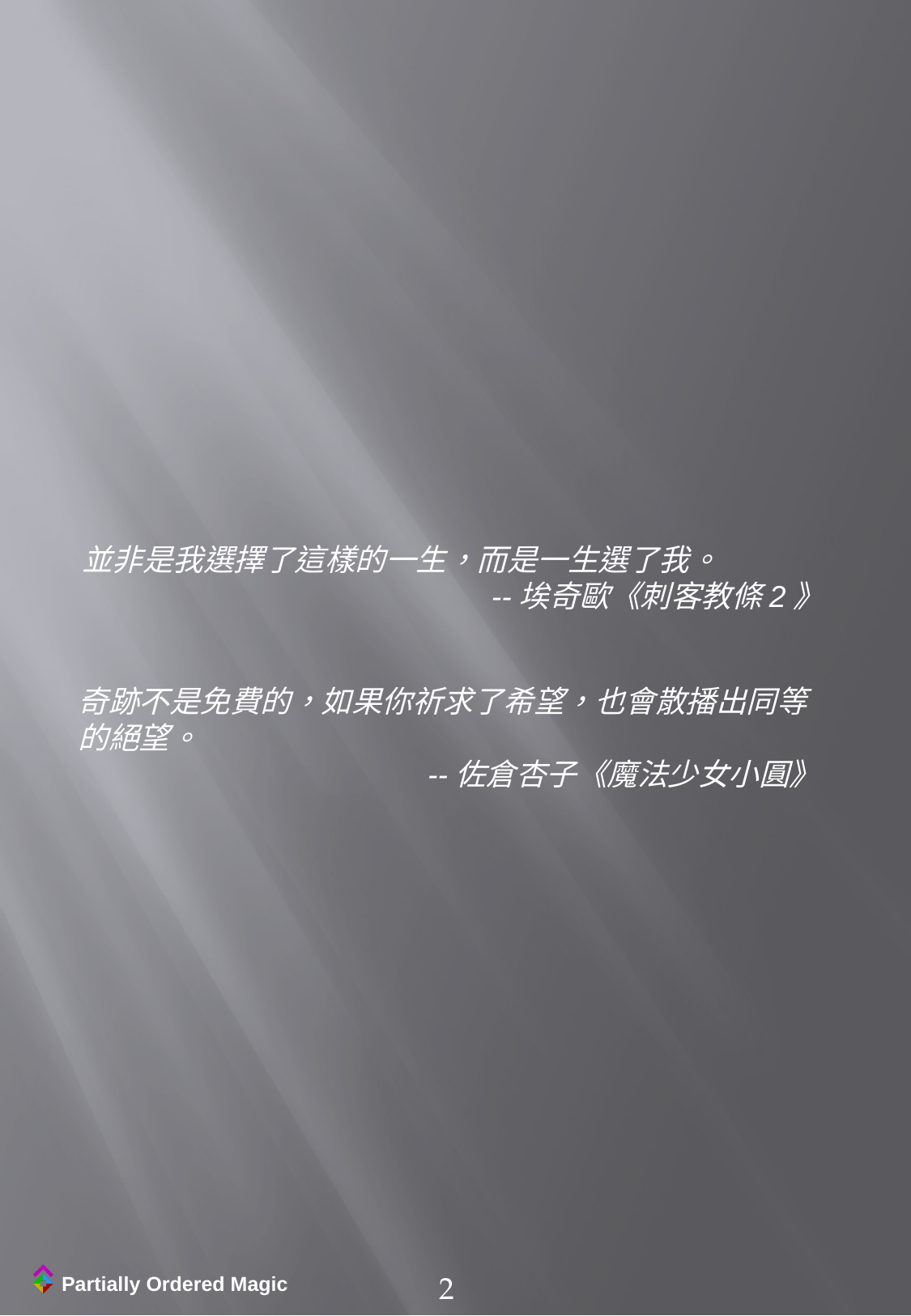

#

並非是我選擇了這樣的一生，而是一生選了我。
--埃奇歐《刺客教條2》
奇跡不是免費的，如果你祈求了希望，也會散播出同等的絕望。
--佐倉杏子《魔法少女小圓》